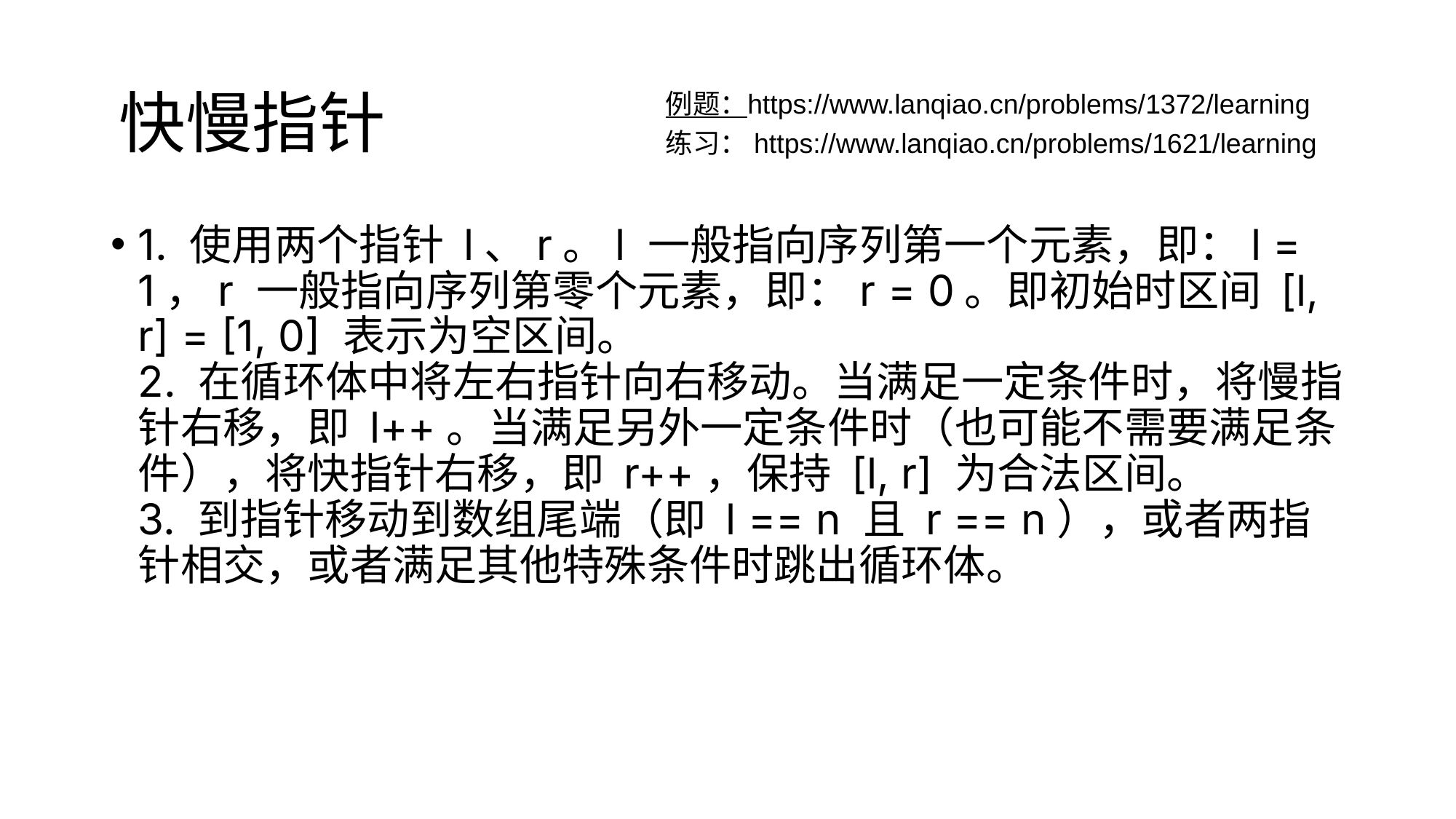

# 快慢指针
例题：https://www.lanqiao.cn/problems/1372/learning
练习：https://www.lanqiao.cn/problems/1621/learning
1. 使用两个指针 l、r。l 一般指向序列第一个元素，即：l = 1，r 一般指向序列第零个元素，即：r = 0。即初始时区间 [l, r] = [1, 0] 表示为空区间。
2. 在循环体中将左右指针向右移动。当满足一定条件时，将慢指针右移，即 l++。当满足另外一定条件时（也可能不需要满足条件），将快指针右移，即 r++，保持 [l, r] 为合法区间。
3. 到指针移动到数组尾端（即 l == n 且 r == n），或者两指针相交，或者满足其他特殊条件时跳出循环体。